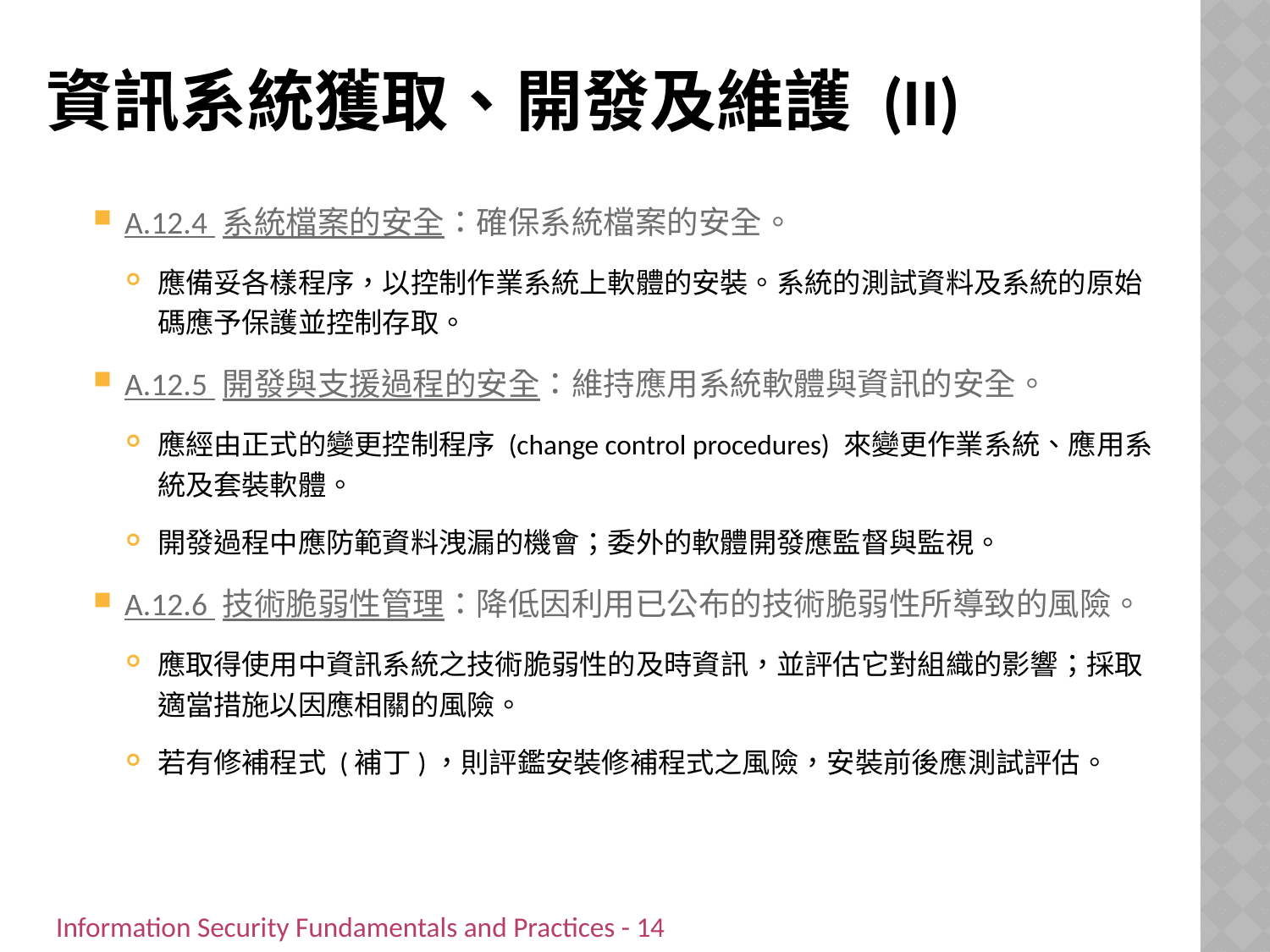

# 資訊系統獲取、開發及維護 (II)
A.12.4 系統檔案的安全：確保系統檔案的安全。
應備妥各樣程序，以控制作業系統上軟體的安裝。系統的測試資料及系統的原始碼應予保護並控制存取。
A.12.5 開發與支援過程的安全：維持應用系統軟體與資訊的安全。
應經由正式的變更控制程序 (change control procedures) 來變更作業系統、應用系統及套裝軟體。
開發過程中應防範資料洩漏的機會；委外的軟體開發應監督與監視。
A.12.6 技術脆弱性管理：降低因利用已公布的技術脆弱性所導致的風險。
應取得使用中資訊系統之技術脆弱性的及時資訊，並評估它對組織的影響；採取適當措施以因應相關的風險。
若有修補程式 (補丁)，則評鑑安裝修補程式之風險，安裝前後應測試評估。